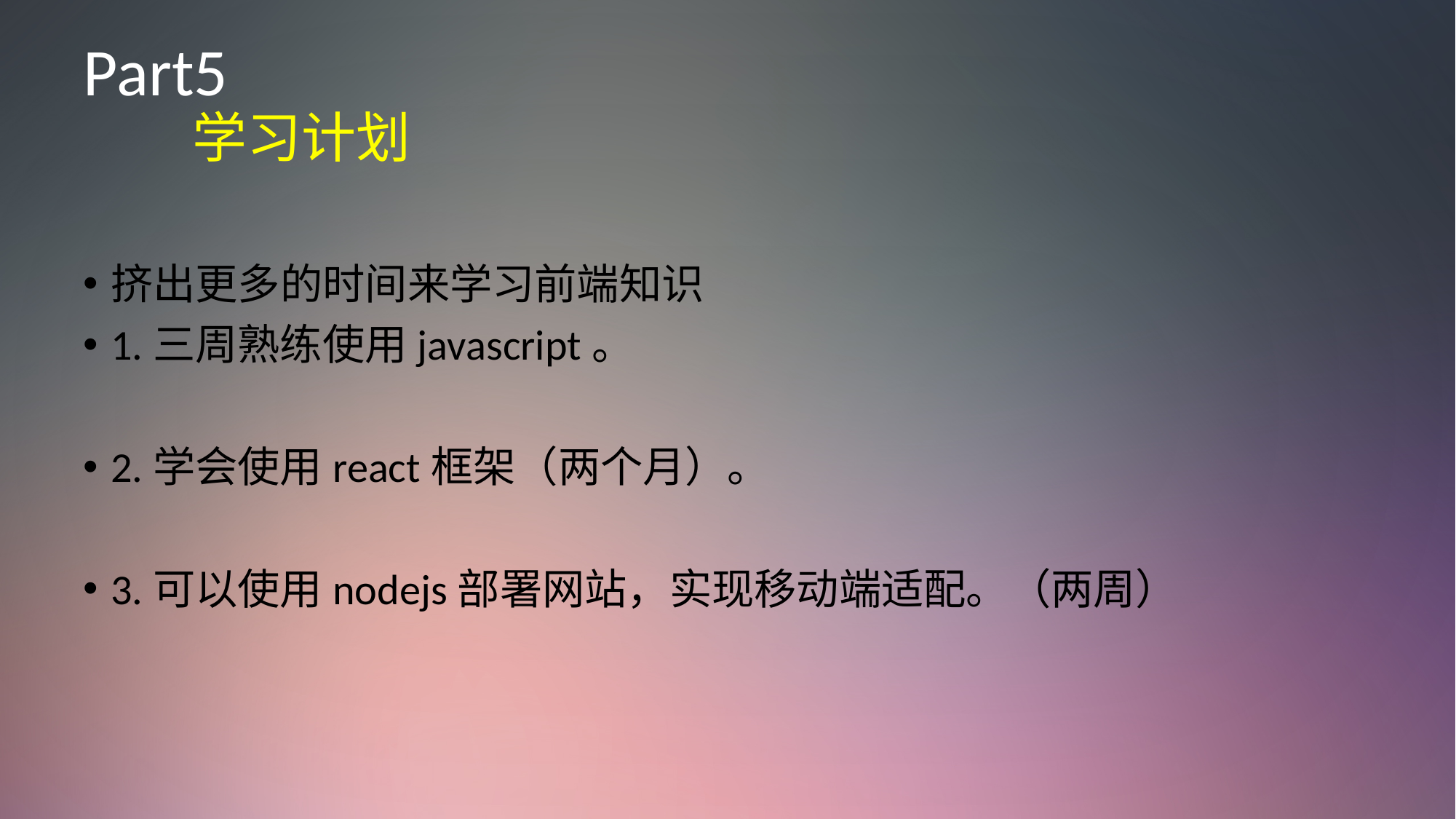

# Part5 学习计划

挤出更多的时间来学习前端知识
1.三周熟练使用javascript。

2.学会使用react框架（两个月）。

3.可以使用nodejs部署网站，实现移动端适配。（两周）